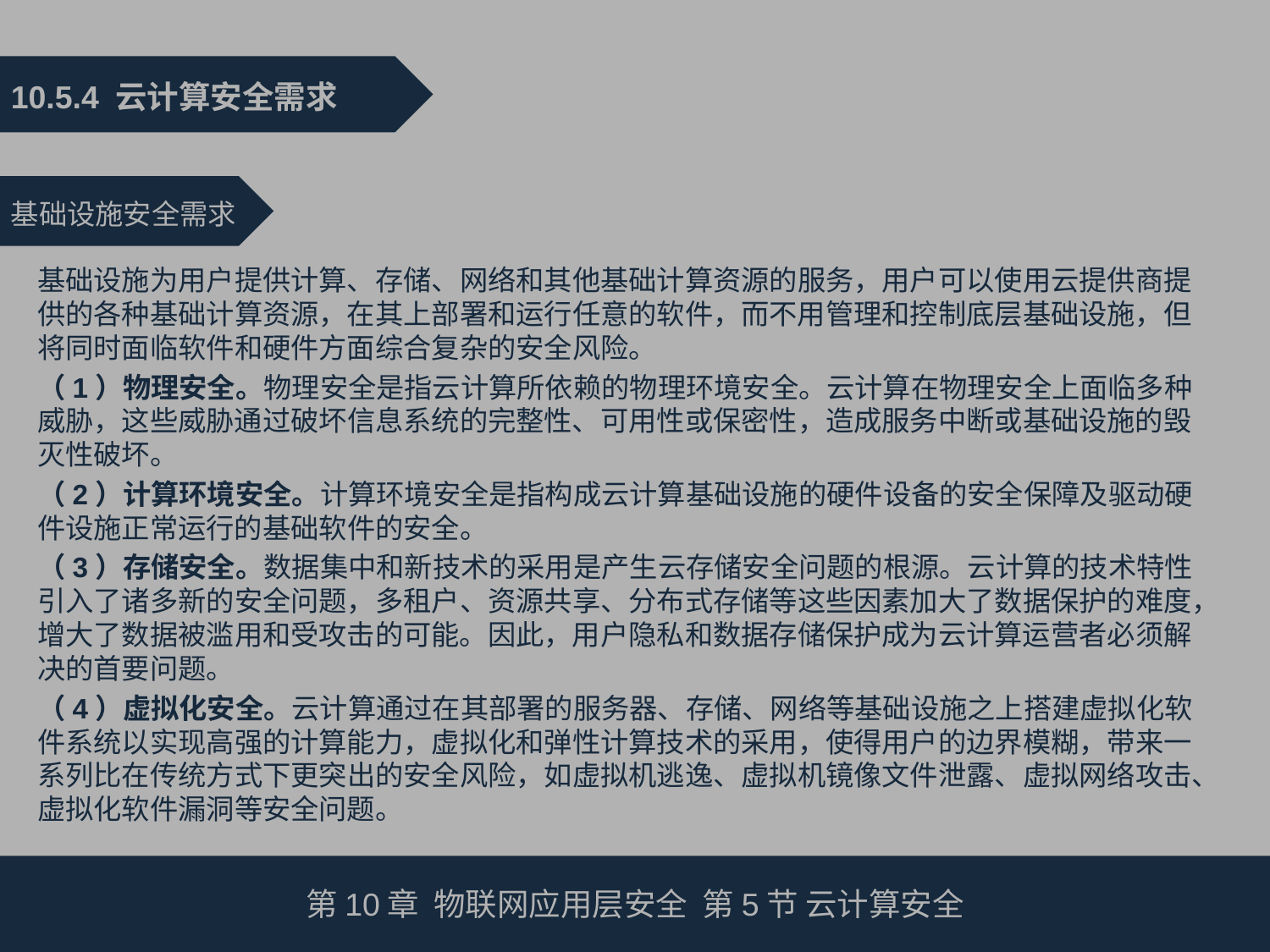

10.5.4 云计算安全需求
基础设施安全需求
基础设施为用户提供计算、存储、网络和其他基础计算资源的服务，用户可以使用云提供商提供的各种基础计算资源，在其上部署和运行任意的软件，而不用管理和控制底层基础设施，但将同时面临软件和硬件方面综合复杂的安全风险。
（1）物理安全。物理安全是指云计算所依赖的物理环境安全。云计算在物理安全上面临多种威胁，这些威胁通过破坏信息系统的完整性、可用性或保密性，造成服务中断或基础设施的毁灭性破坏。
（2）计算环境安全。计算环境安全是指构成云计算基础设施的硬件设备的安全保障及驱动硬件设施正常运行的基础软件的安全。
（3）存储安全。数据集中和新技术的采用是产生云存储安全问题的根源。云计算的技术特性引入了诸多新的安全问题，多租户、资源共享、分布式存储等这些因素加大了数据保护的难度，增大了数据被滥用和受攻击的可能。因此，用户隐私和数据存储保护成为云计算运营者必须解决的首要问题。
（4）虚拟化安全。云计算通过在其部署的服务器、存储、网络等基础设施之上搭建虚拟化软件系统以实现高强的计算能力，虚拟化和弹性计算技术的采用，使得用户的边界模糊，带来一系列比在传统方式下更突出的安全风险，如虚拟机逃逸、虚拟机镜像文件泄露、虚拟网络攻击、虚拟化软件漏洞等安全问题。